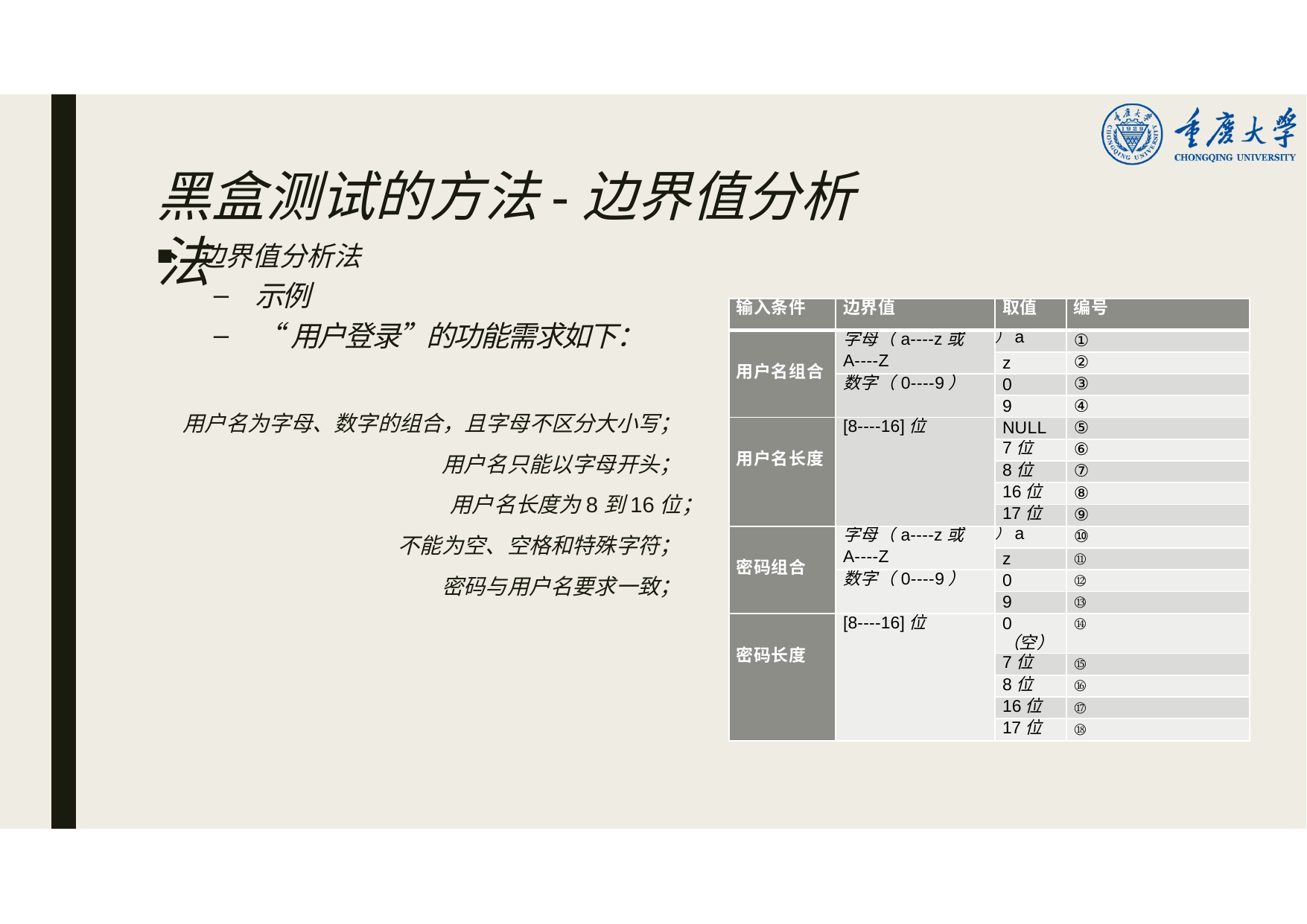

# 黑盒测试的方法-边界值分析法
边界值分析法
示例
“用户登录”的功能需求如下：

用户名为字母、数字的组合，且字母不区分大小写；
用户名只能以字母开头； 用户名长度为8到16位；
不能为空、空格和特殊字符； 密码与用户名要求一致；
| 输入条件 | 边界值 | 取值 | 编号 |
| --- | --- | --- | --- |
| 用户名组合 | 字母（a----z或A----Z | ）a | ① |
|  |  | z | ② |
|  | 数字（0----9） | 0 | ③ |
|  |  | 9 | ④ |
| 用户名长度 | [8----16]位 | NULL | ⑤ |
|  |  | 7位 | ⑥ |
|  |  | 8位 | ⑦ |
|  |  | 16位 | ⑧ |
|  |  | 17位 | ⑨ |
| 密码组合 | 字母（a----z或A----Z | ）a | ⑩ |
|  |  | z | ⑪ |
|  | 数字（0----9） | 0 | ⑫ |
|  |  | 9 | ⑬ |
| 密码长度 | [8----16]位 | 0（空） | ⑭ |
|  |  | 7位 | ⑮ |
|  |  | 8位 | ⑯ |
|  |  | 16位 | ⑰ |
|  |  | 17位 | ⑱ |